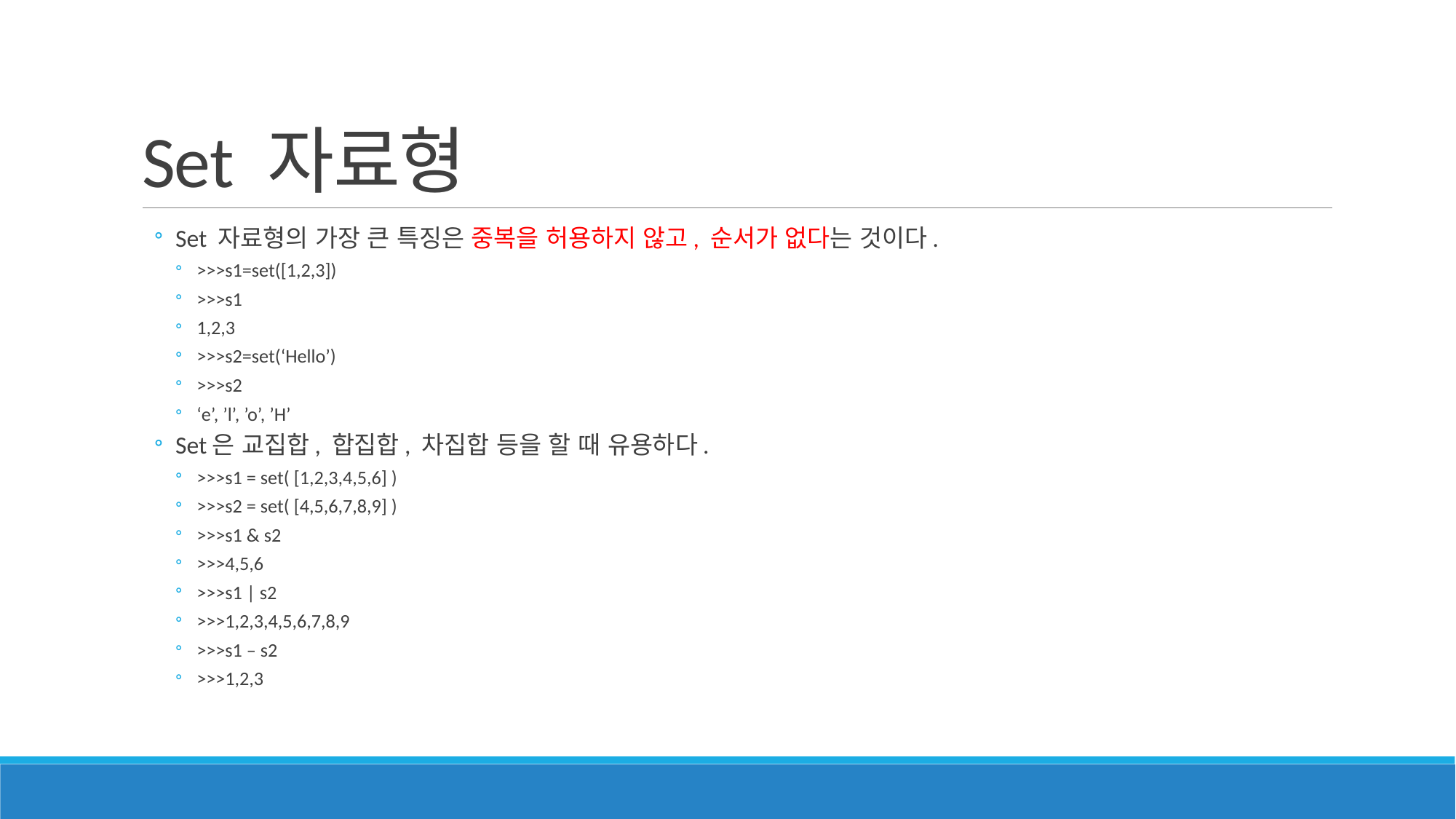

# Set 자료형
Set 자료형의 가장 큰 특징은 중복을 허용하지 않고, 순서가 없다는 것이다.
>>>s1=set([1,2,3])
>>>s1
1,2,3
>>>s2=set(‘Hello’)
>>>s2
‘e’, ’l’, ’o’, ’H’
Set은 교집합, 합집합, 차집합 등을 할 때 유용하다.
>>>s1 = set( [1,2,3,4,5,6] )
>>>s2 = set( [4,5,6,7,8,9] )
>>>s1 & s2
>>>4,5,6
>>>s1 | s2
>>>1,2,3,4,5,6,7,8,9
>>>s1 – s2
>>>1,2,3